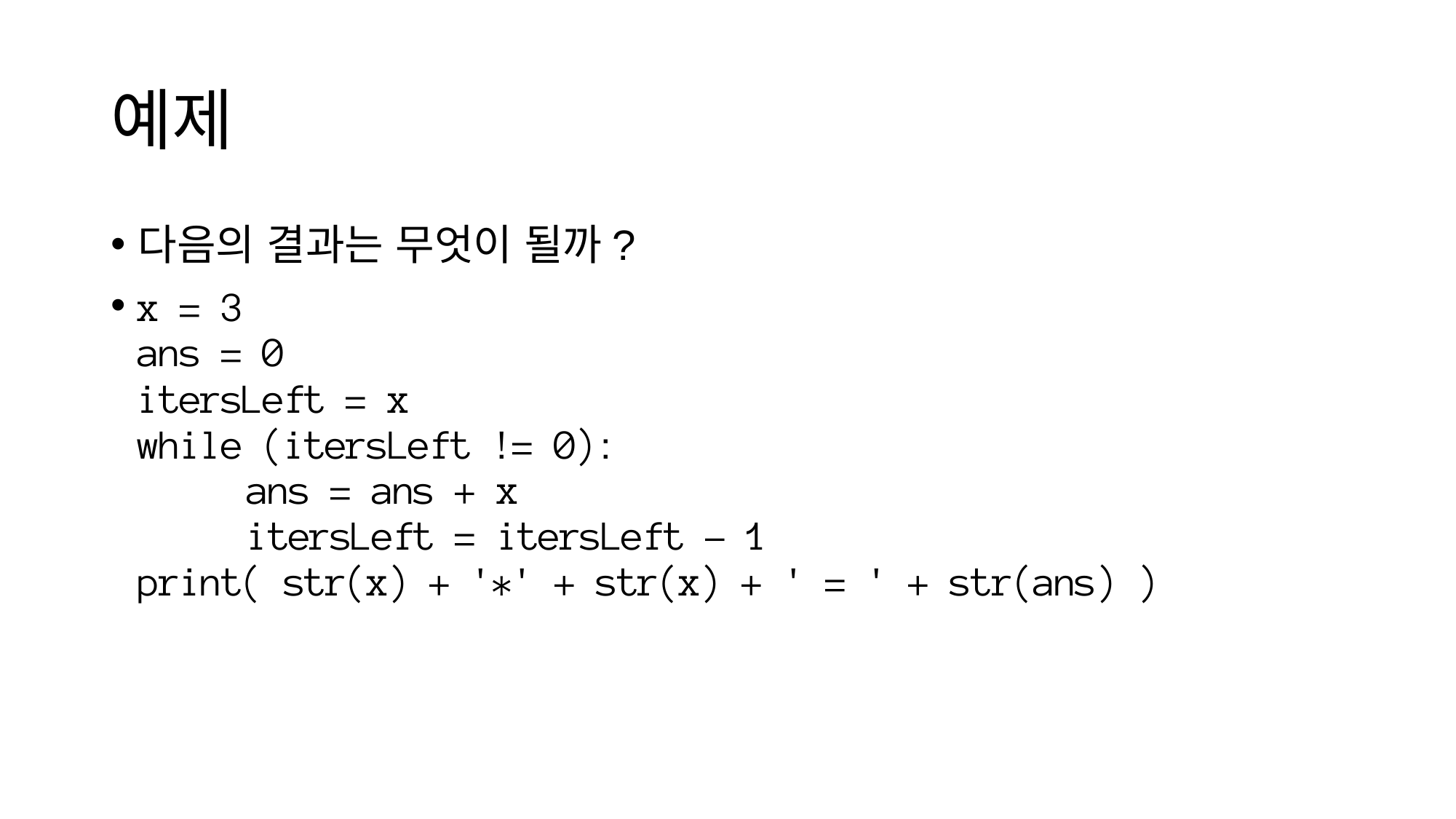

# 예제
다음의 결과는 무엇이 될까?
x = 3
ans = 0
itersLeft = x
while (itersLeft != 0):
	ans = ans + x
	itersLeft = itersLeft - 1
print( str(x) + '*' + str(x) + ' = ' + str(ans) )